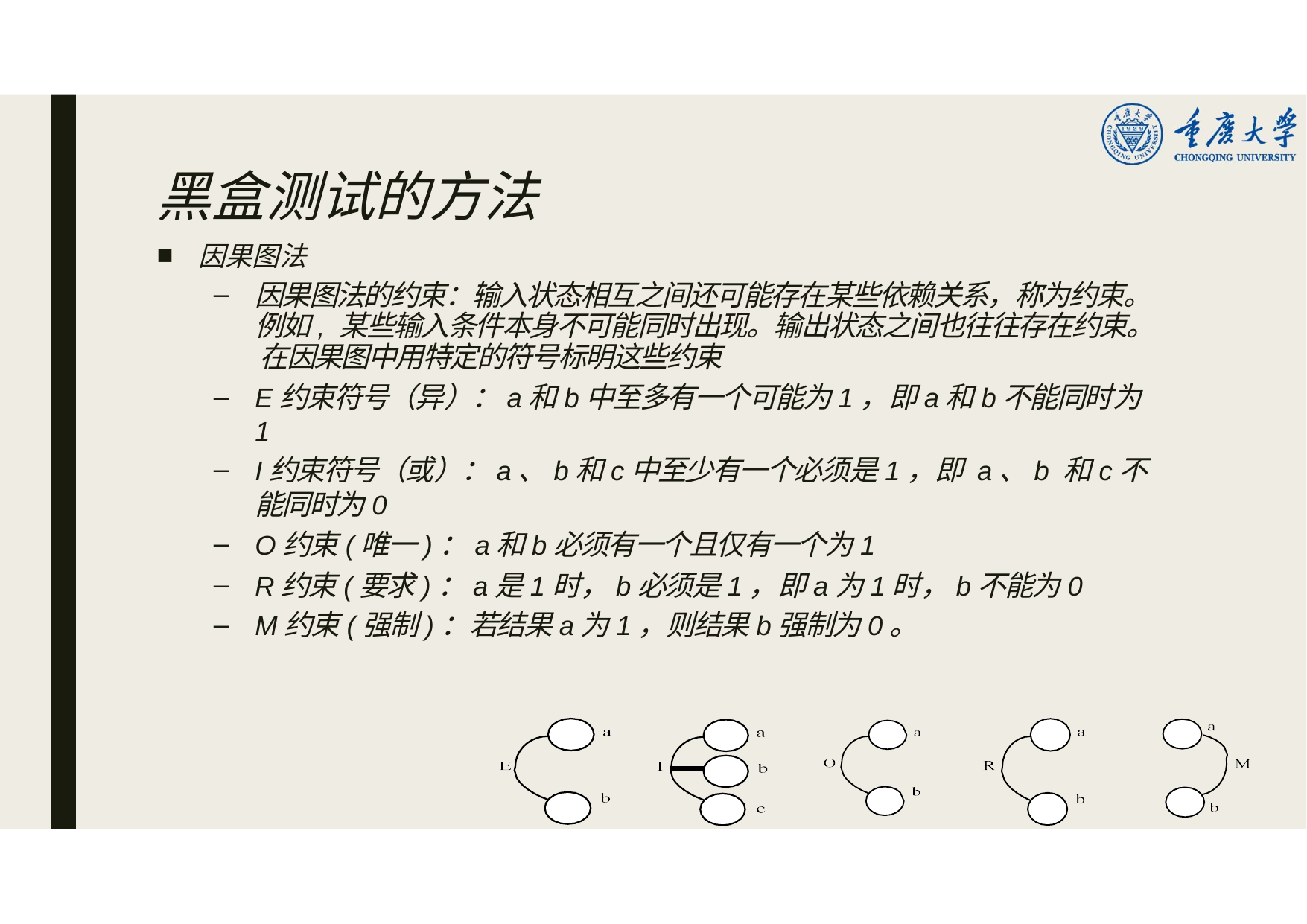

# 黑盒测试的方法
因果图法
因果图法的约束：输入状态相互之间还可能存在某些依赖关系，称为约束。 例如, 某些输入条件本身不可能同时出现。输出状态之间也往往存在约束。 在因果图中用特定的符号标明这些约束
E约束符号（异）：a和b中至多有一个可能为1，即a和b不能同时为1
I约束符号（或）：a、b和c中至少有一个必须是1，即 a、b 和c不能同时为0
O约束(唯一)：a和b必须有一个且仅有一个为1
R约束(要求)：a是1时，b必须是1，即a为1时，b不能为0
M约束(强制)：若结果a为1，则结果b强制为0。